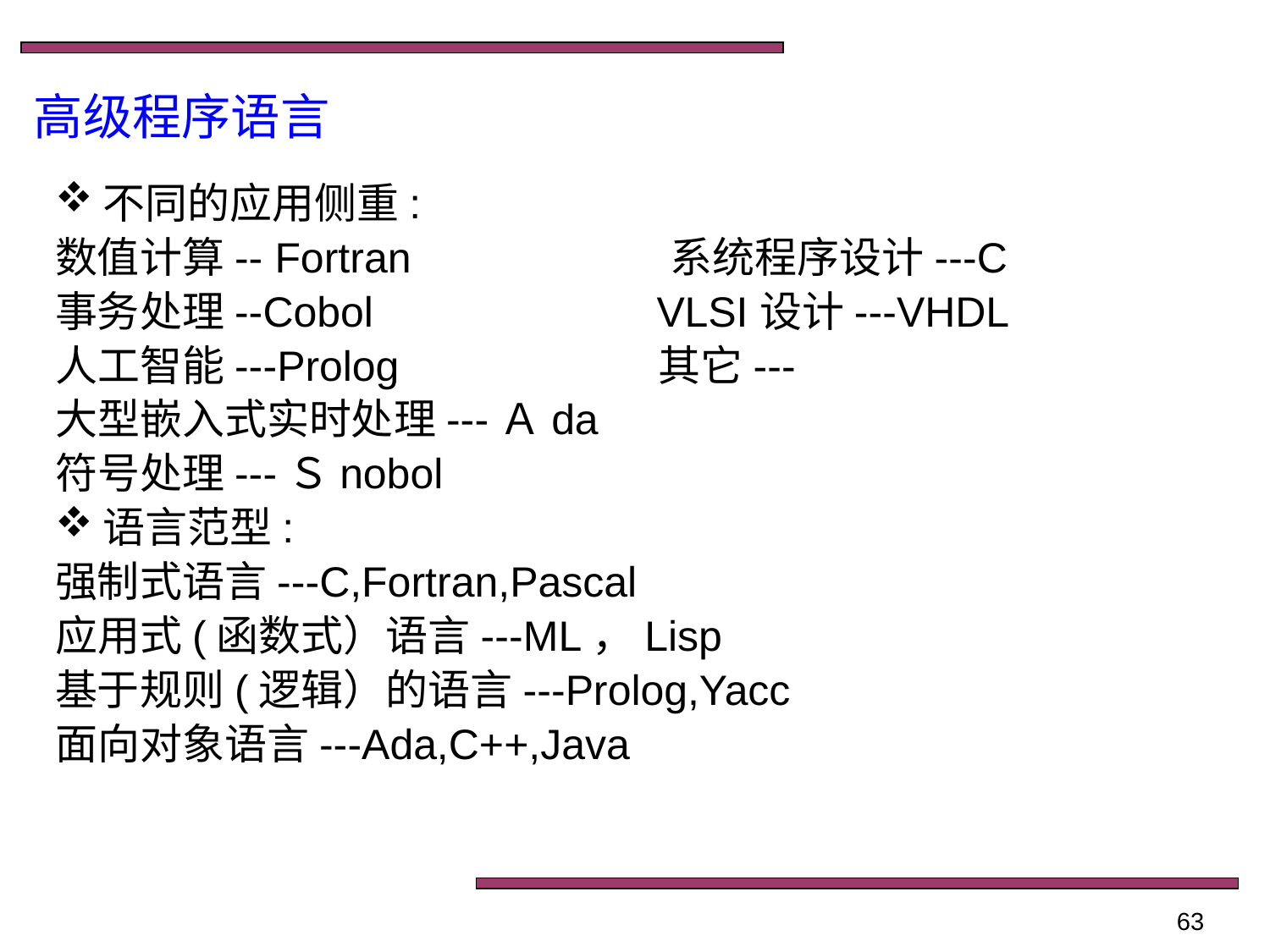

# 高级程序语言

不同的应用侧重:
数值计算-- Fortran                     系统程序设计---C
事务处理--Cobol                        VLSI设计---VHDL
人工智能---Prolog                     其它---
大型嵌入式实时处理---Ａda
符号处理---Ｓnobol
语言范型:
强制式语言---C,Fortran,Pascal
应用式(函数式）语言---ML，Lisp
基于规则(逻辑）的语言---Prolog,Yacc
面向对象语言---Ada,C++,Java
63